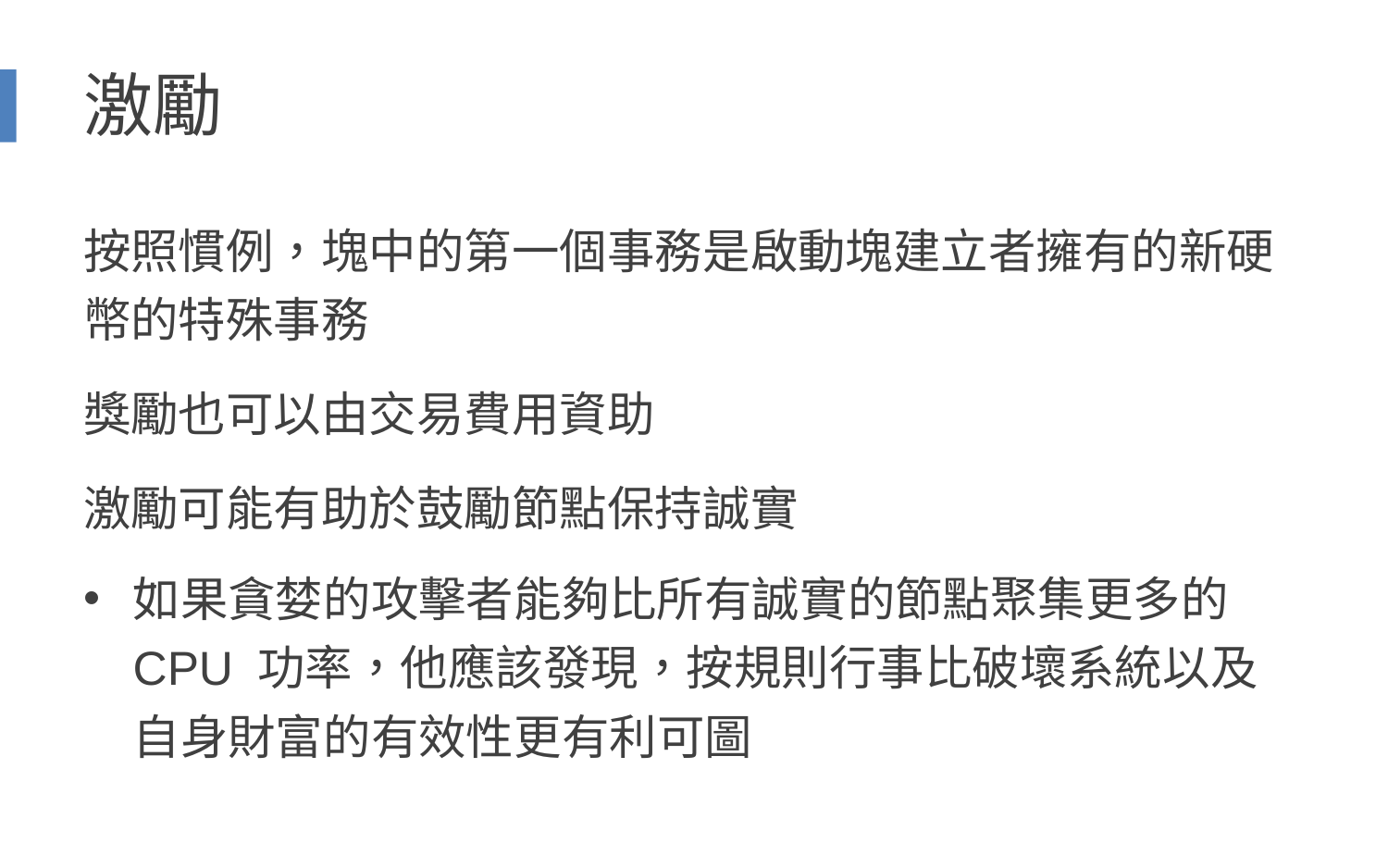

# 激勵
按照慣例，塊中的第一個事務是啟動塊建立者擁有的新硬幣的特殊事務
獎勵也可以由交易費用資助
激勵可能有助於鼓勵節點保持誠實
如果貪婪的攻擊者能夠比所有誠實的節點聚集更多的 CPU 功率，他應該發現，按規則行事比破壞系統以及自身財富的有效性更有利可圖